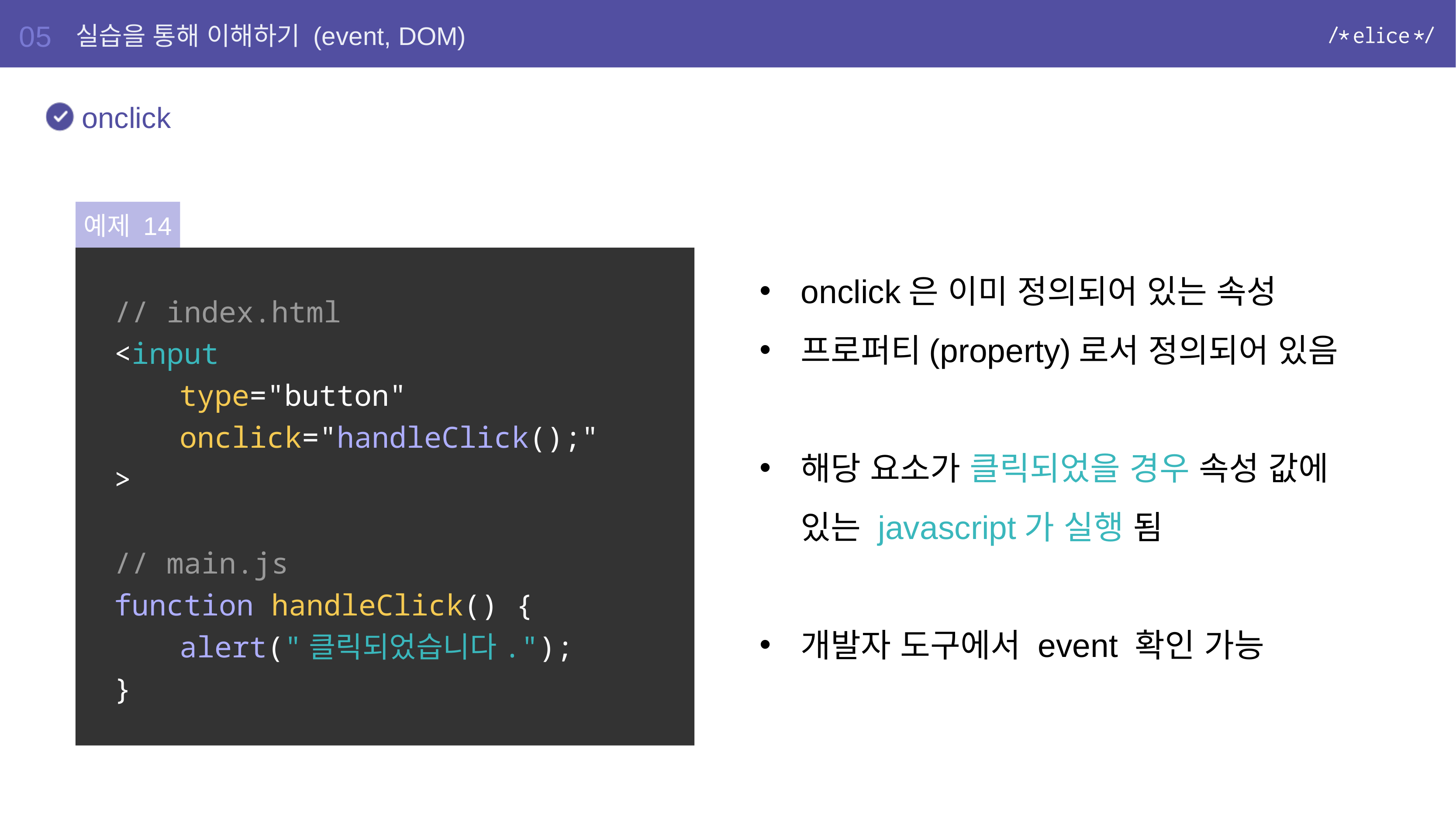

05
실습을 통해 이해하기 (event, DOM)
onclick
예제 14
// index.html
<input
	type="button"
	onclick="handleClick();"
>

// main.js
function handleClick() {
	alert("클릭되었습니다.");
}
onclick은 이미 정의되어 있는 속성
프로퍼티(property)로서 정의되어 있음

해당 요소가 클릭되었을 경우 속성 값에 있는 javascript가 실행 됨

개발자 도구에서 event 확인 가능